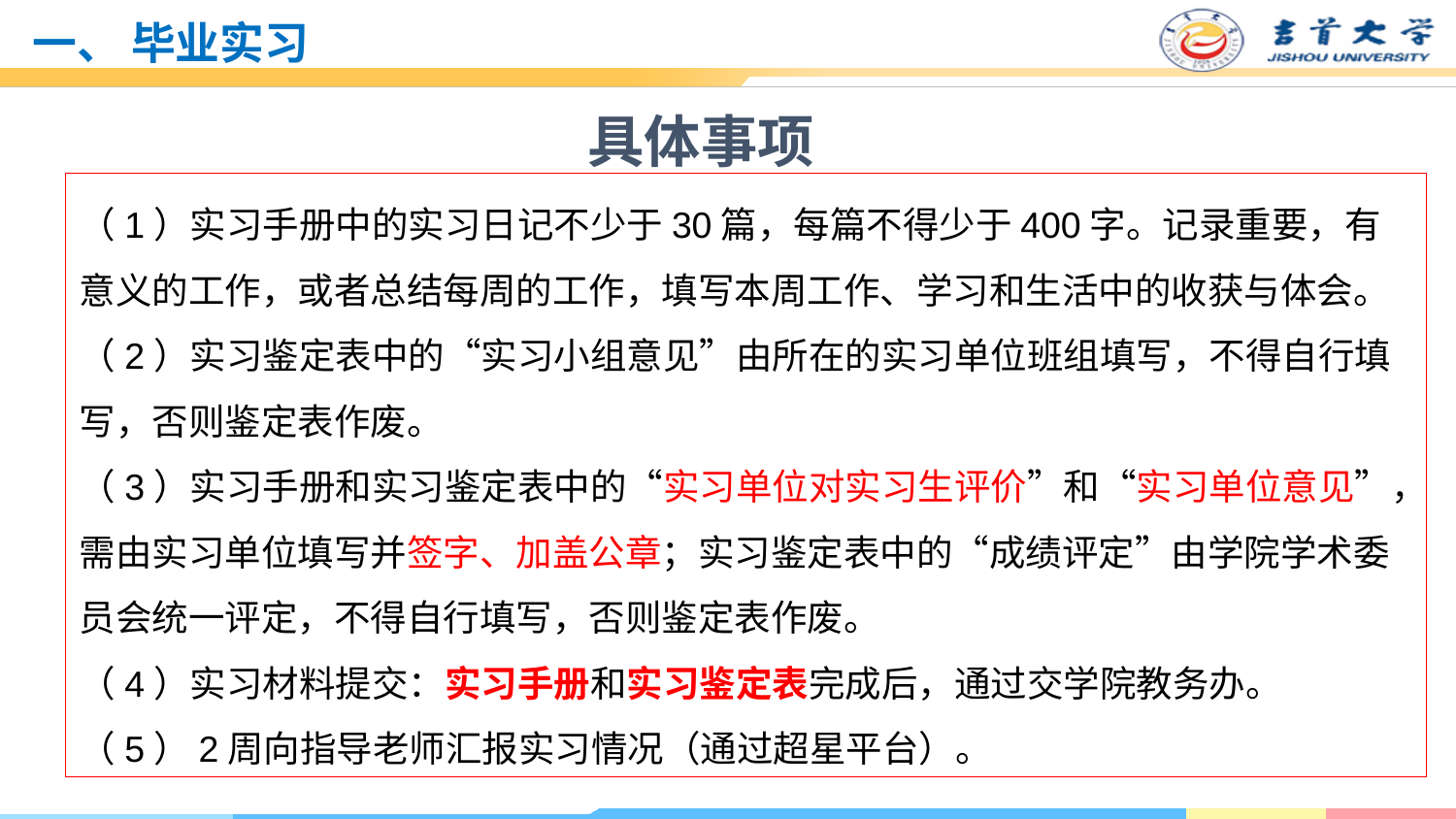

# 一、 毕业实习
具体事项
（1）实习手册中的实习日记不少于30篇，每篇不得少于400字。记录重要，有意义的工作，或者总结每周的工作，填写本周工作、学习和生活中的收获与体会。
（2）实习鉴定表中的“实习小组意见”由所在的实习单位班组填写，不得自行填写，否则鉴定表作废。
（3）实习手册和实习鉴定表中的“实习单位对实习生评价”和“实习单位意见”，需由实习单位填写并签字、加盖公章；实习鉴定表中的“成绩评定”由学院学术委员会统一评定，不得自行填写，否则鉴定表作废。
（4）实习材料提交：实习手册和实习鉴定表完成后，通过交学院教务办。
（5）2周向指导老师汇报实习情况（通过超星平台）。